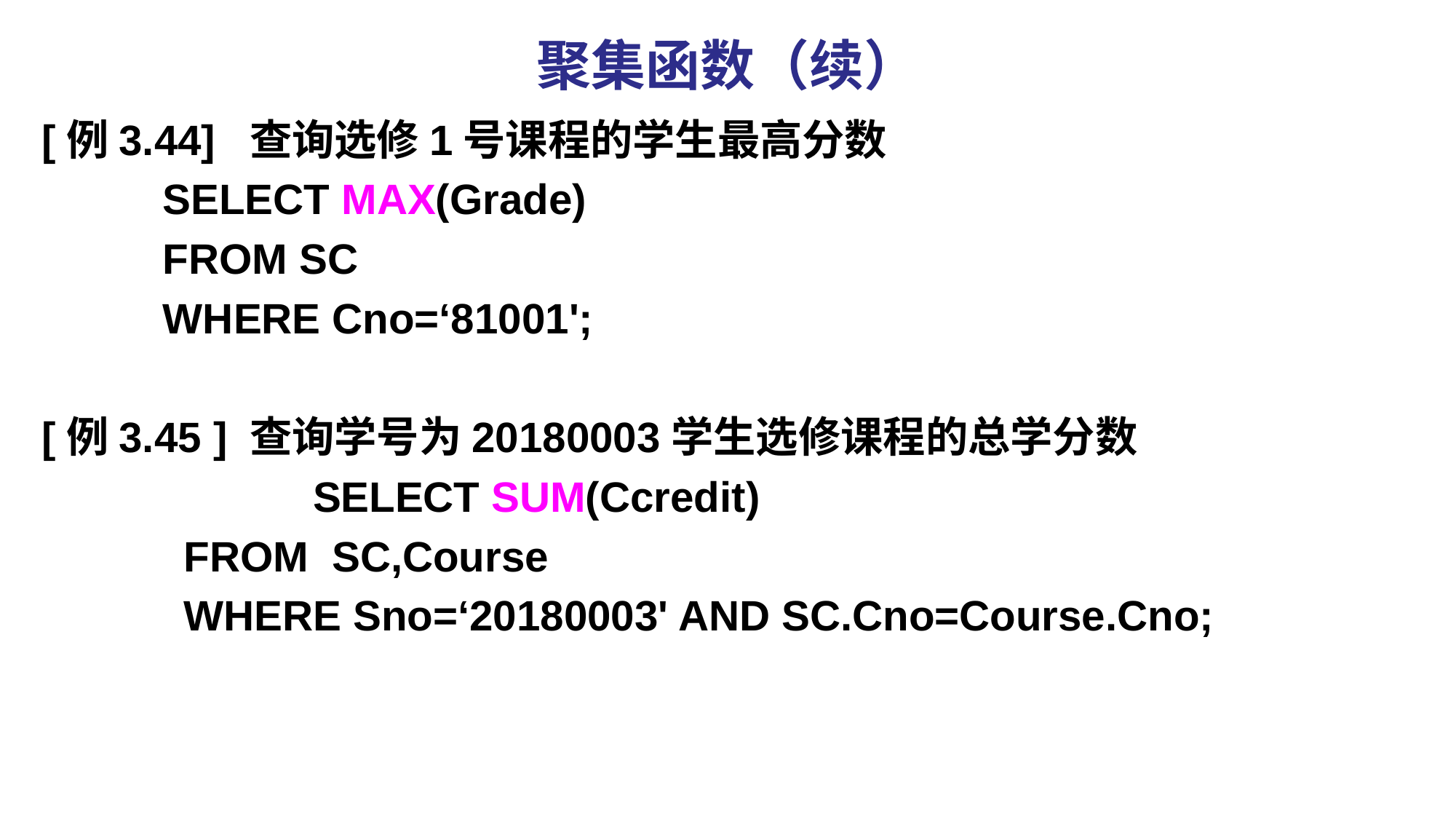

聚集函数（续）
  [例3.44]  查询选修1号课程的学生最高分数
   SELECT MAX(Grade)
   FROM SC
   WHERE Cno=‘81001';

  [例3.45 ] 查询学号为20180003学生选修课程的总学分数
    		   SELECT SUM(Ccredit)
              FROM  SC,Course
              WHERE Sno=‘20180003' AND SC.Cno=Course.Cno;